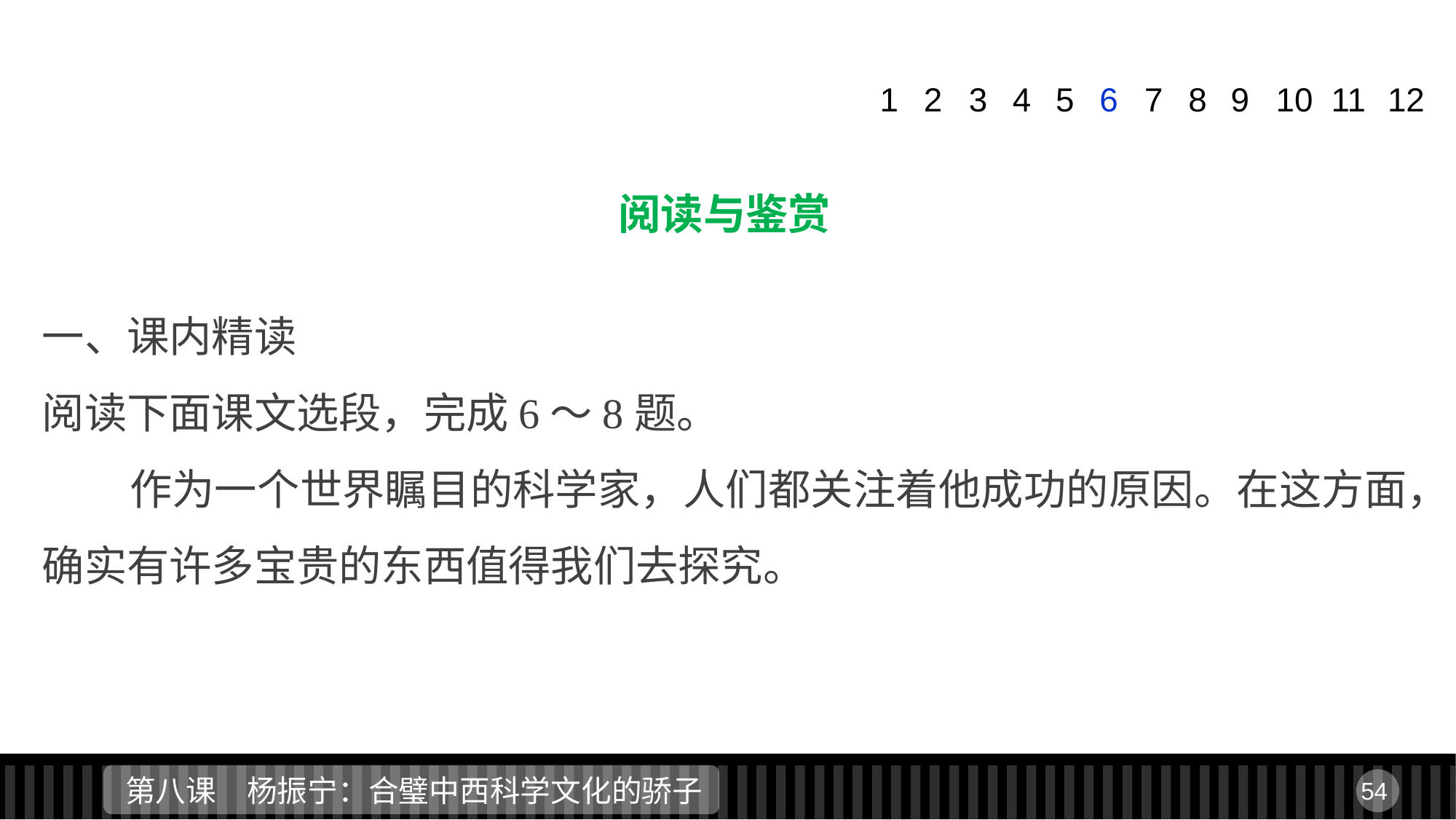

1
2
3
4
5
6
7
8
9
11
12
10
阅读与鉴赏
一、课内精读
阅读下面课文选段，完成6～8题。
        作为一个世界瞩目的科学家，人们都关注着他成功的原因。在这方面，确实有许多宝贵的东西值得我们去探究。